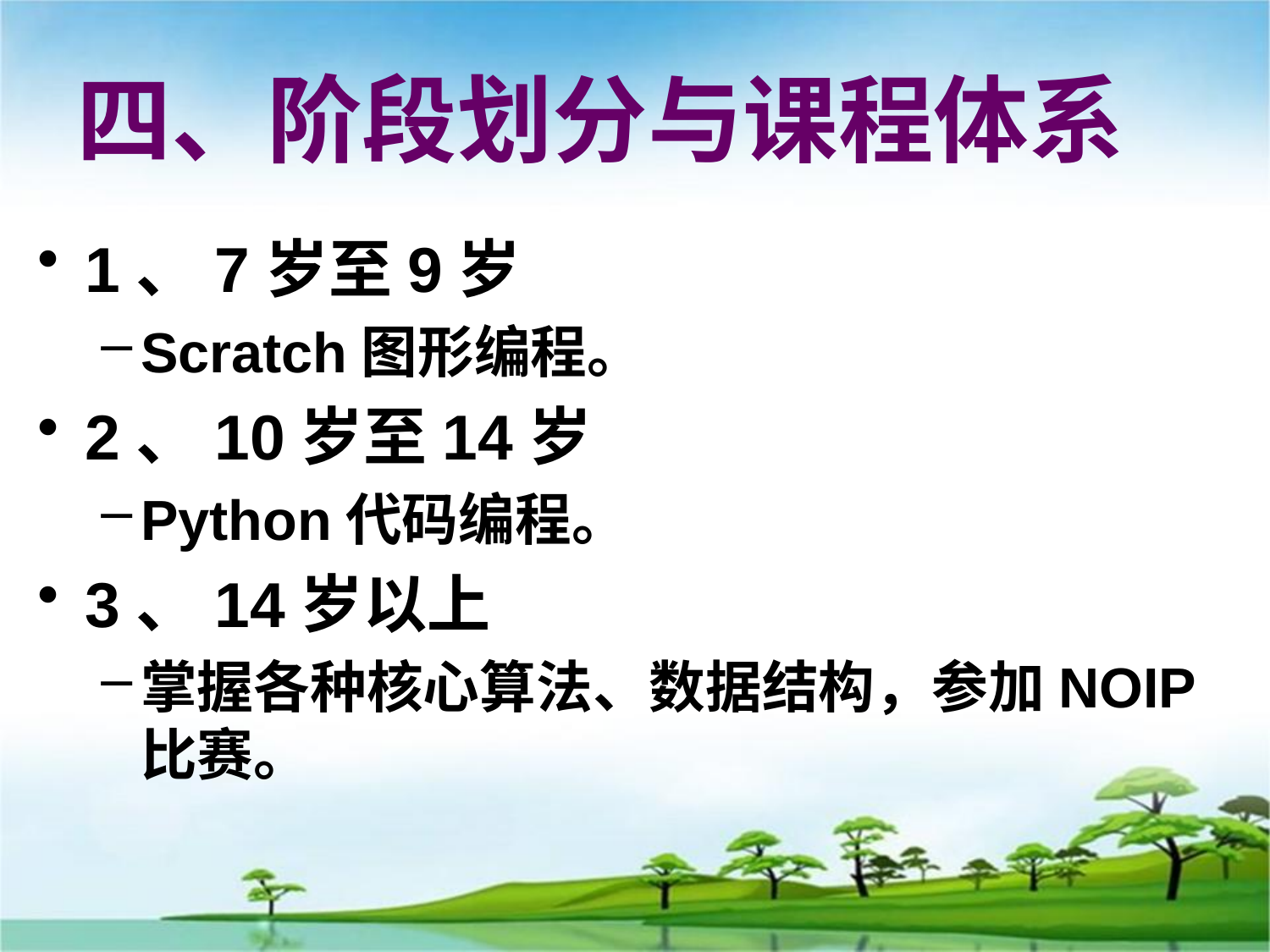

# 四、阶段划分与课程体系
1、7岁至9岁
Scratch图形编程。
2、10岁至14岁
Python代码编程。
3、14岁以上
掌握各种核心算法、数据结构，参加NOIP比赛。